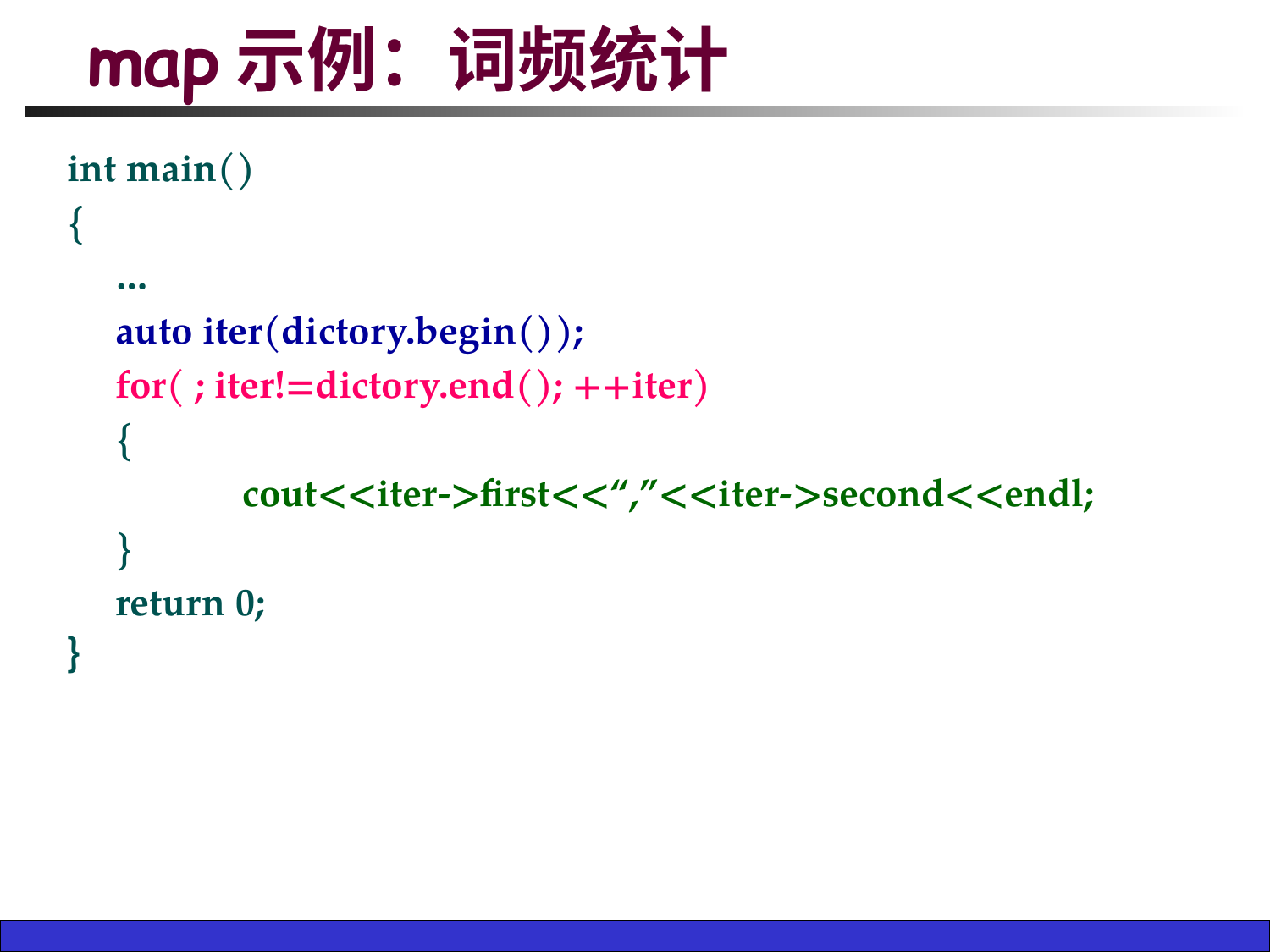

# map示例：词频统计
int main()
{
	…
	auto iter(dictory.begin());
	for( ; iter!=dictory.end(); ++iter)
	{
		cout<<iter->first<<“,”<<iter->second<<endl;
	}
	return 0;
｝